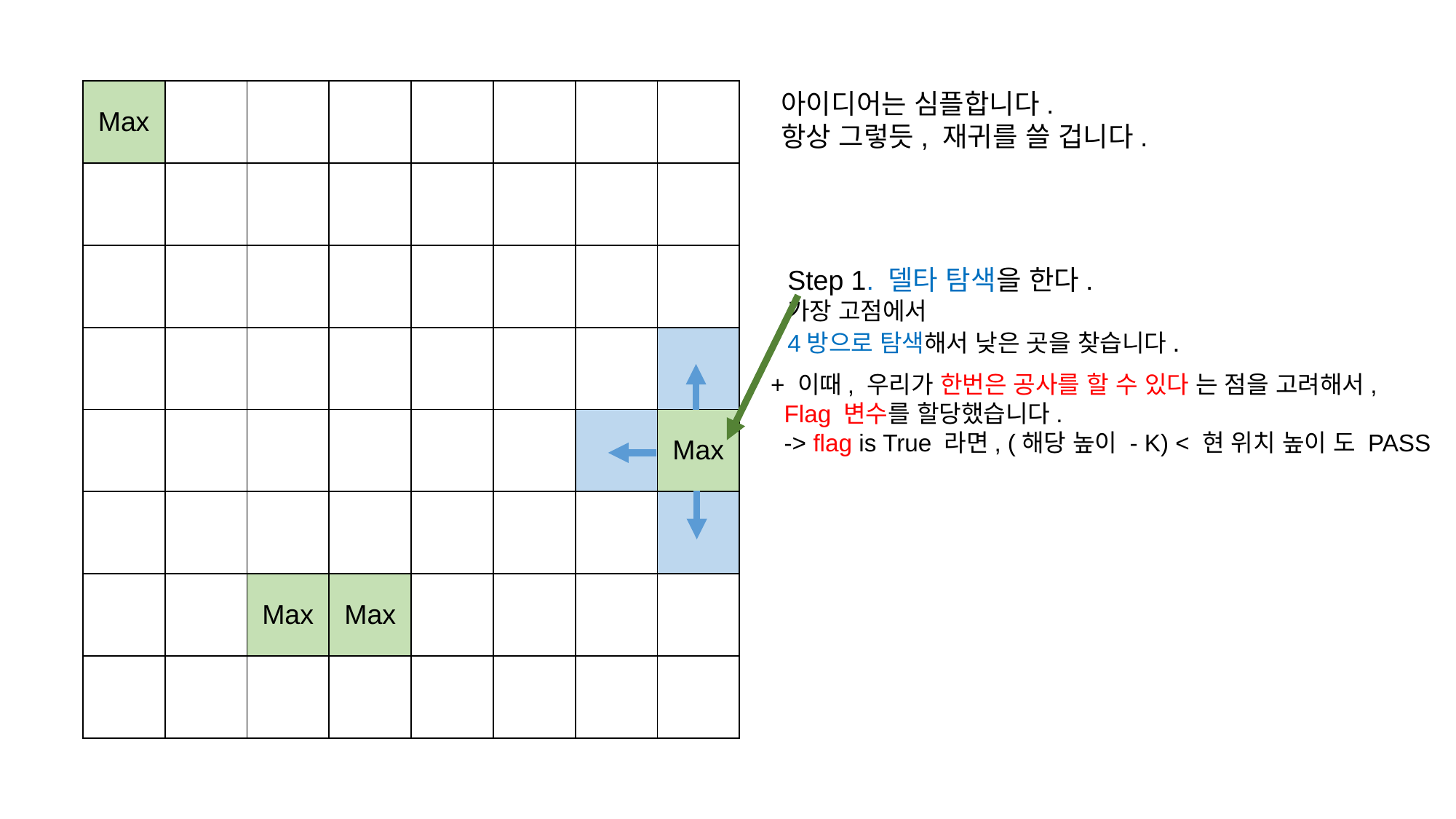

| Max |  |  |  |  |  |  |  |
| --- | --- | --- | --- | --- | --- | --- | --- |
|  |  |  |  |  |  |  |  |
|  |  |  |  |  |  |  |  |
|  |  |  |  |  |  |  |  |
|  |  |  |  |  |  |  | Max |
|  |  |  |  |  |  |  |  |
|  |  | Max | Max |  |  |  |  |
|  |  |  |  |  |  |  |  |
아이디어는 심플합니다.
항상 그렇듯, 재귀를 쓸 겁니다.
Step 1. 델타 탐색을 한다.
가장 고점에서
4방으로 탐색해서 낮은 곳을 찾습니다.
+ 이때, 우리가 한번은 공사를 할 수 있다 는 점을 고려해서,
  Flag 변수를 할당했습니다.
  -> flag is True 라면, (해당 높이 - K) < 현 위치 높이 도 PASS